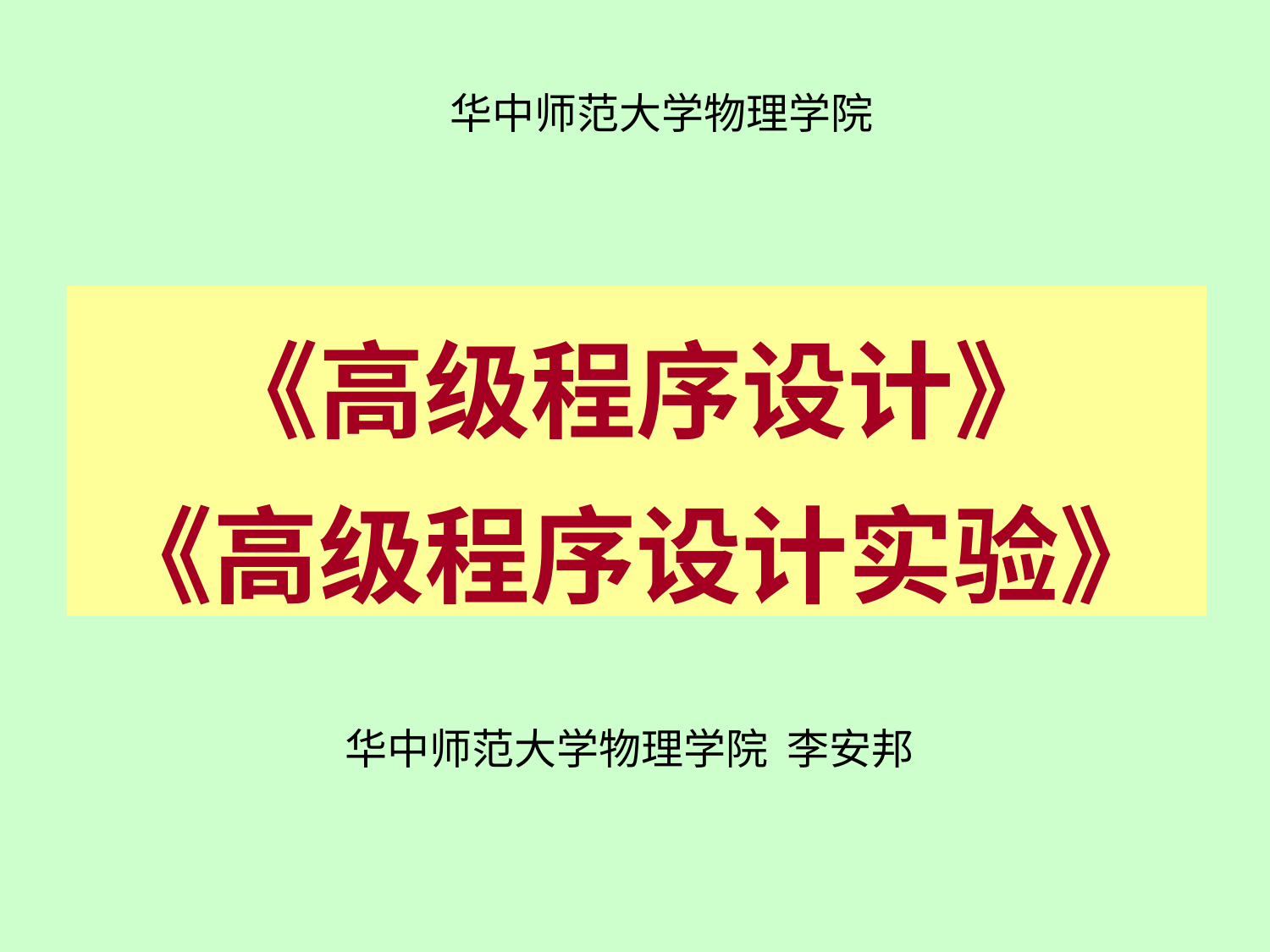

华中师范大学物理学院
# 《高级程序设计》 《高级程序设计实验》
华中师范大学物理学院  李安邦
1